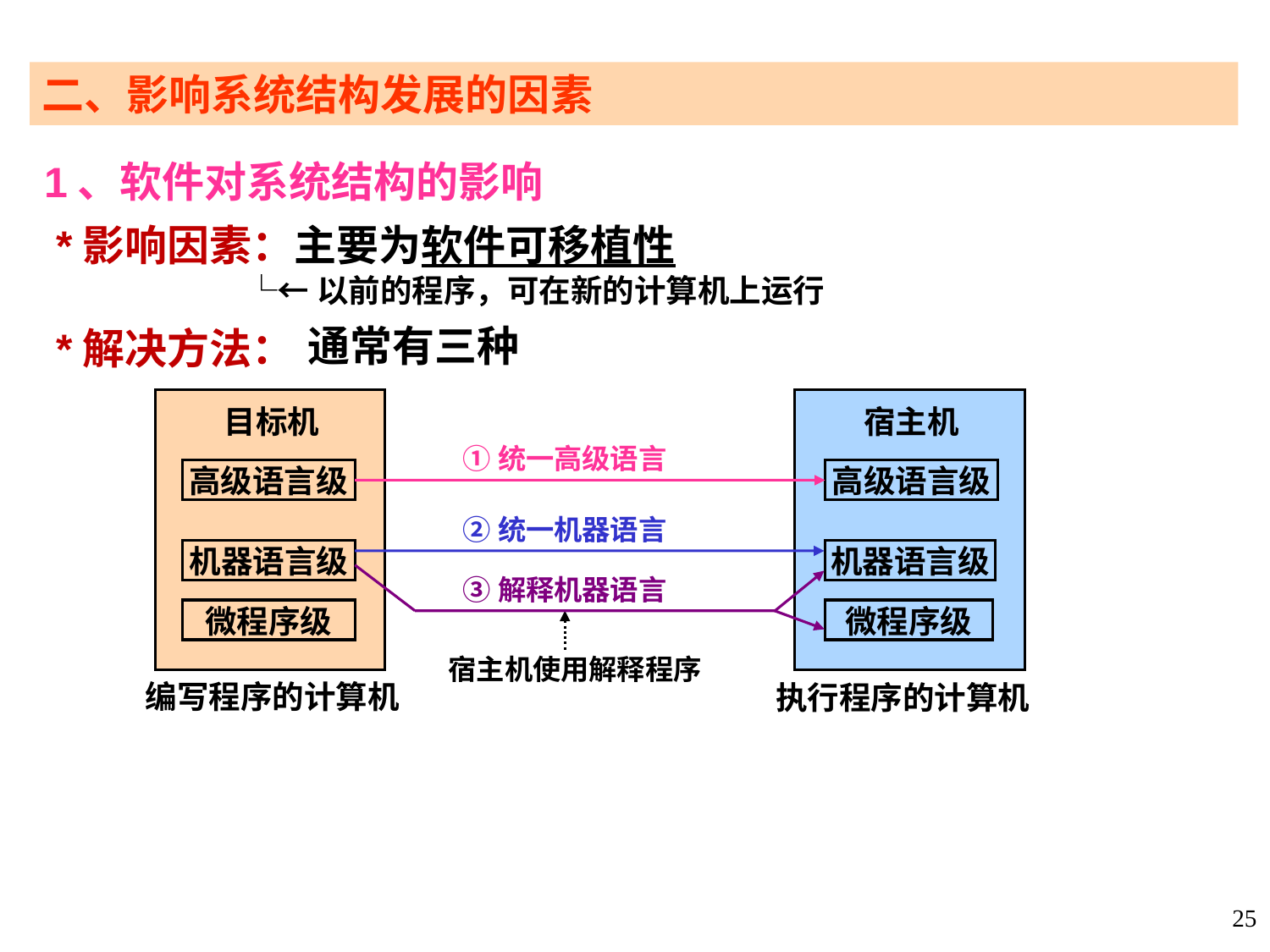

二、影响系统结构发展的因素
1、软件对系统结构的影响
 *影响因素：主要为软件可移植性
                            └←以前的程序，可在新的计算机上运行
 *解决方法：
通常有三种

目标机
宿主机
高级语言级
高级语言级
机器语言级
机器语言级
微程序级
微程序级
编写程序的计算机
执行程序的计算机
①统一高级语言

②统一机器语言

③解释机器语言

宿主机使用解释程序

25